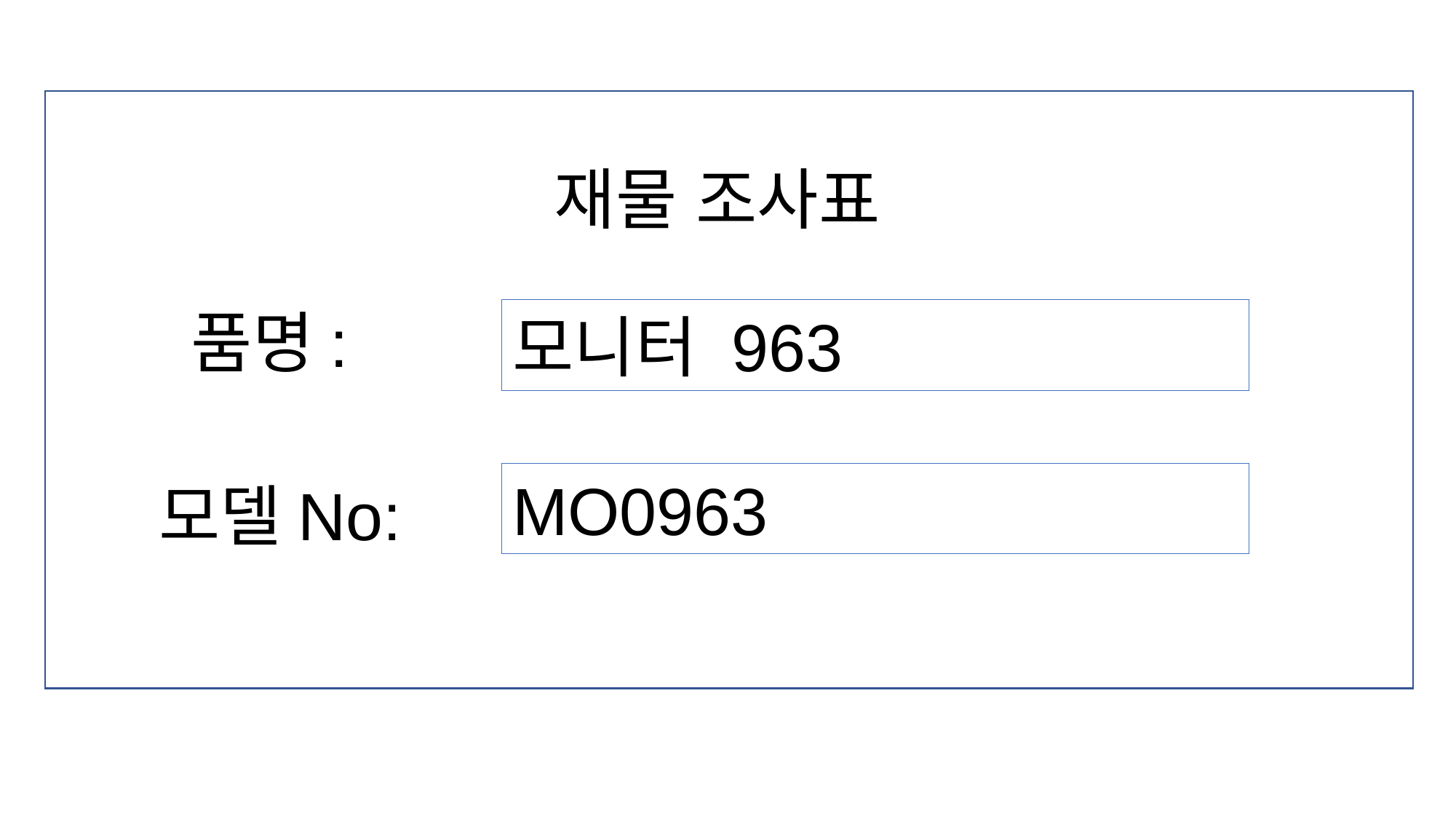

재물 조사표
품명:
모니터 963
MO0963
모델No: